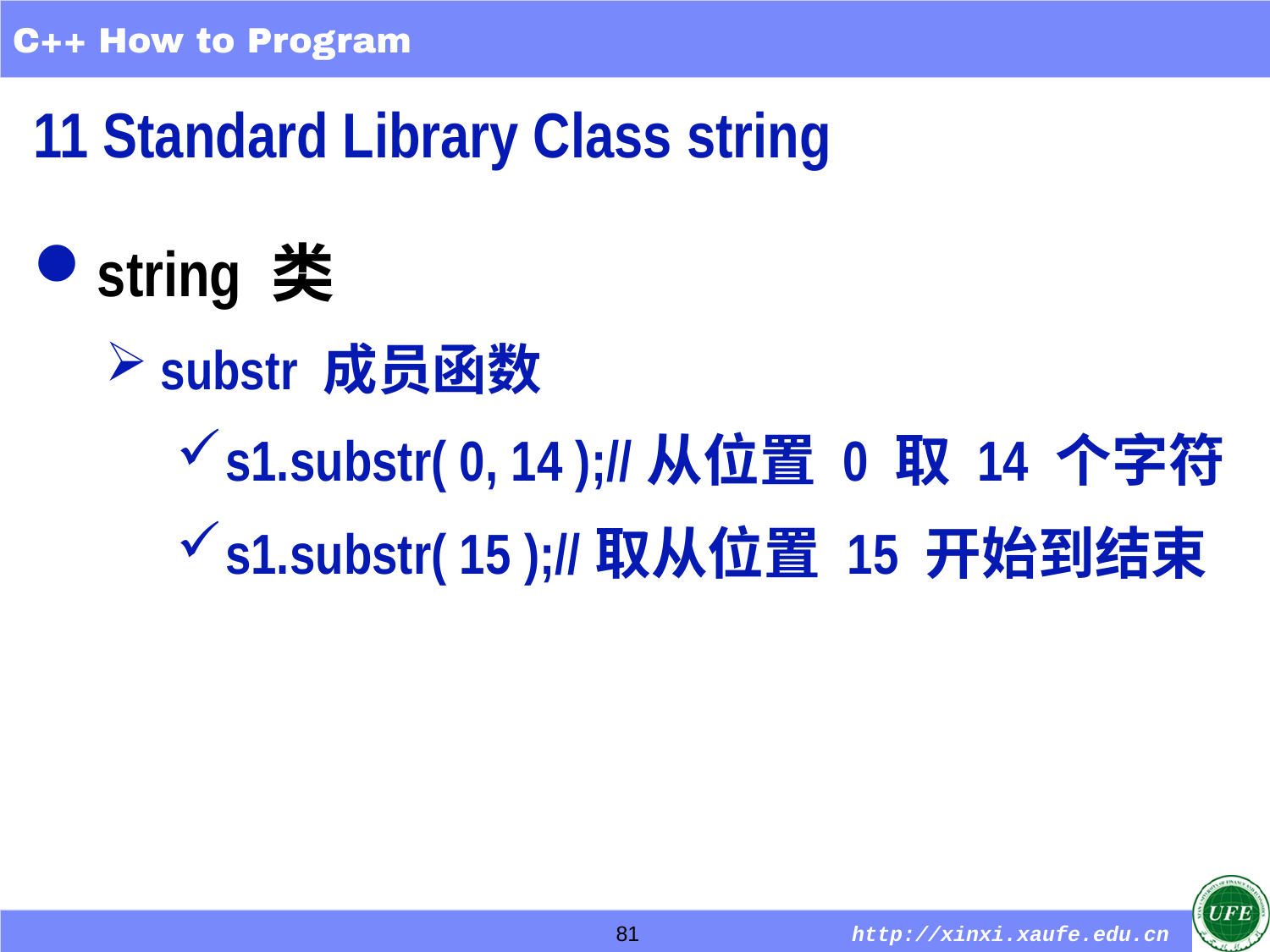

11 Standard Library Class string
string 类
substr 成员函数
s1.substr( 0, 14 );//从位置 0 取 14 个字符
s1.substr( 15 );//取从位置 15 开始到结束
81